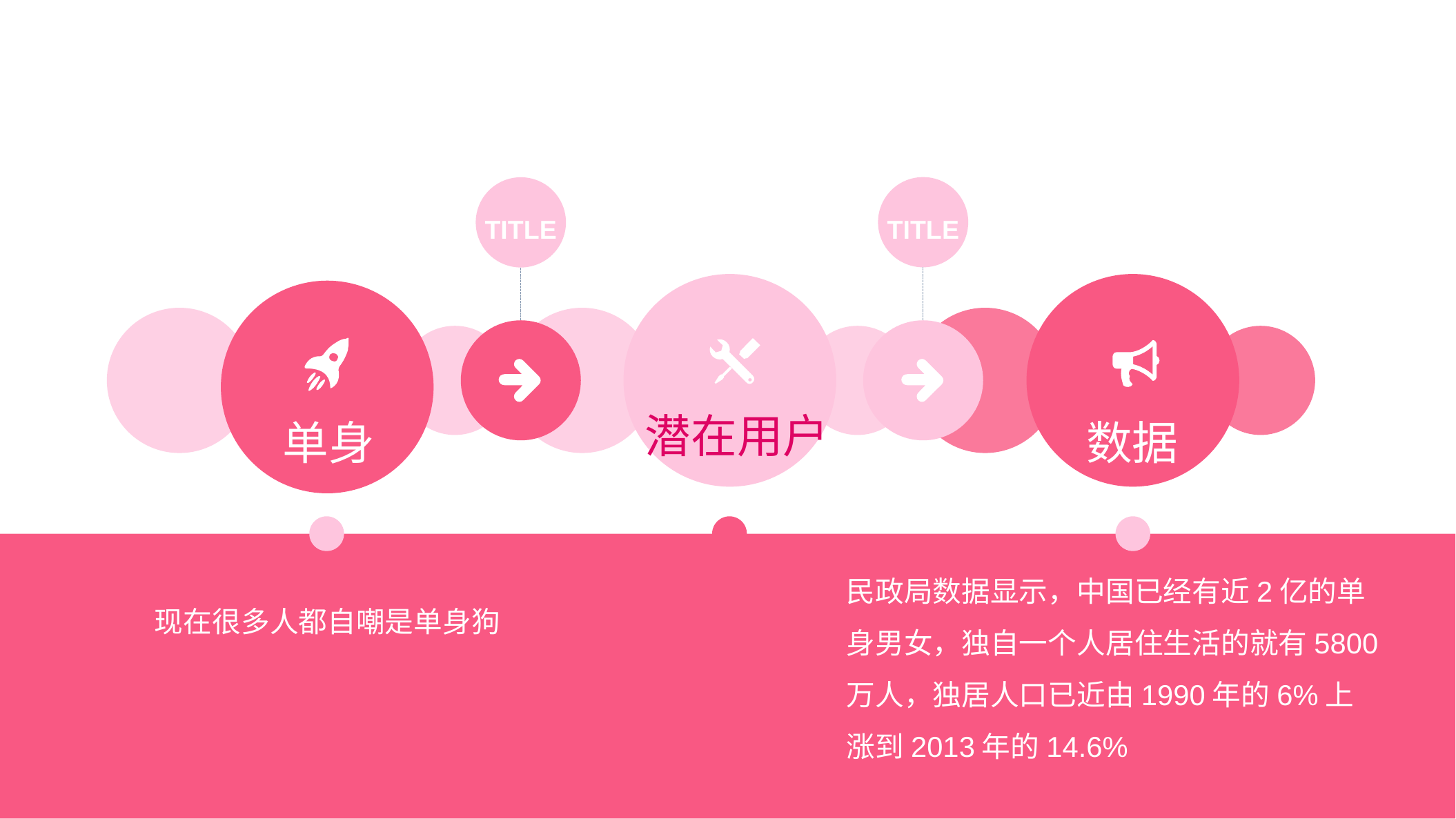

TITLE
TITLE

潜在用户
单身
数据

民政局数据显示，中国已经有近2亿的单身男女，独自一个人居住生活的就有5800万人，独居人口已近由1990年的6%上涨到2013年的14.6%
现在很多人都自嘲是单身狗